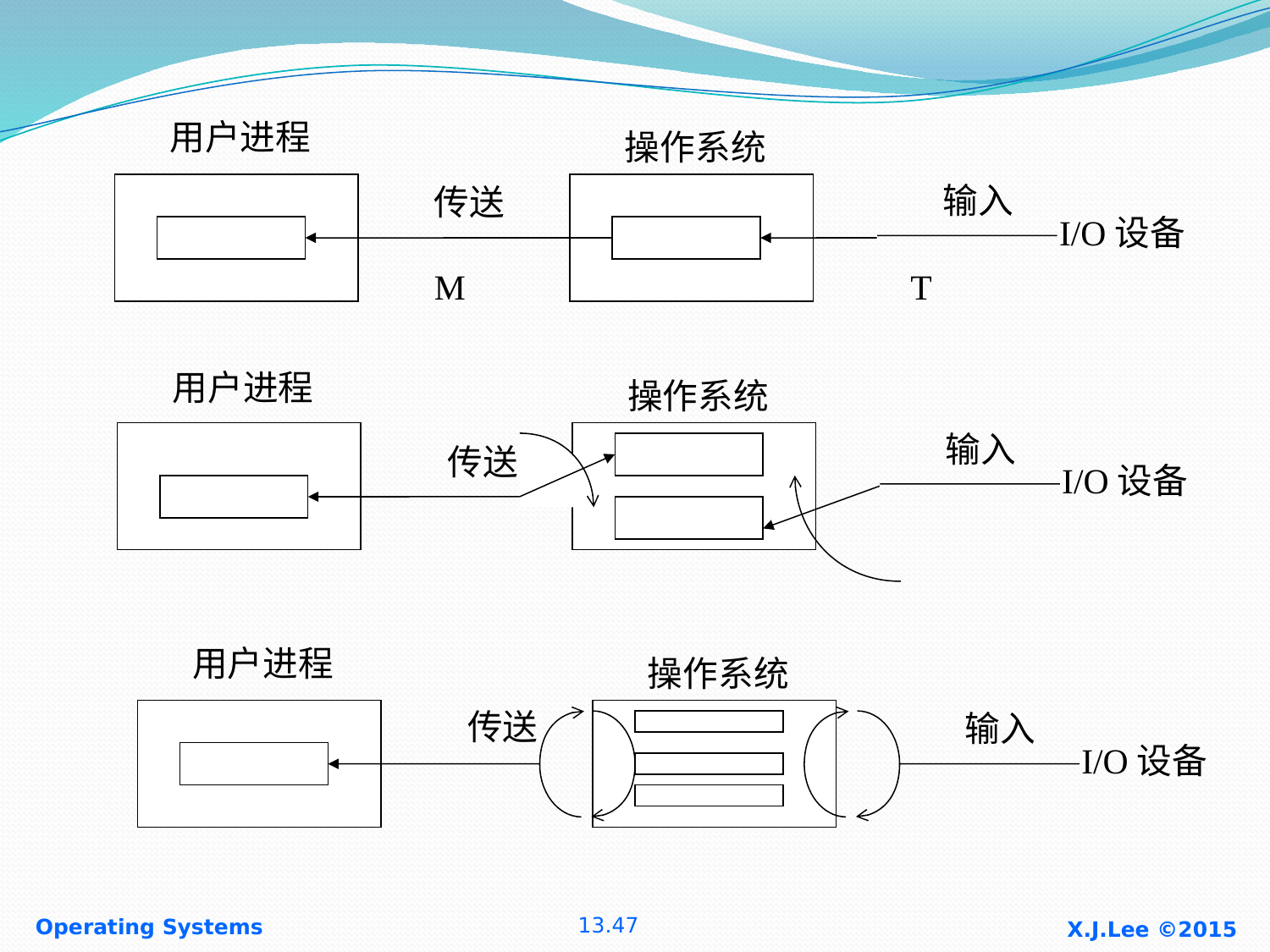

用户进程
操作系统
输入

传送

I/O设备

M
T
用户进程
操作系统
输入

传送

I/O设备

用户进程
操作系统
传送

输入

I/O设备

Operating Systems
X.J.Lee ©2015
47